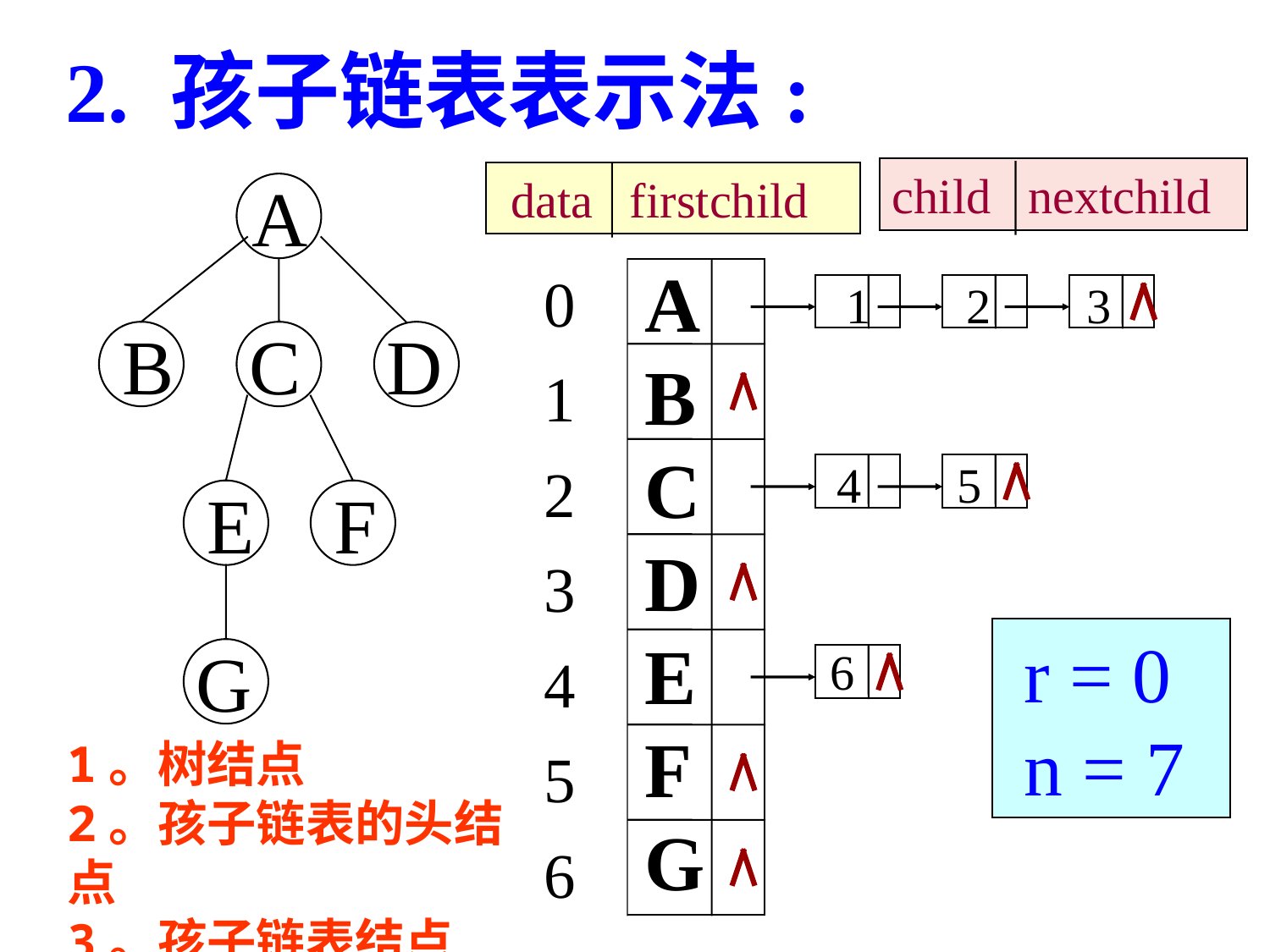

2. 孩子链表表示法:
child   nextchild

 data   firstchild

A

B
C
D

E
F

G

      0
      1
      2
      3
      4
      5
      6
0        A
1        B
2        C
3        D
4        E
5        F
6        G

  1      2      3

4      5

 r = 0
 n = 7
6

1。树结点
2。孩子链表的头结点
3。孩子链表结点